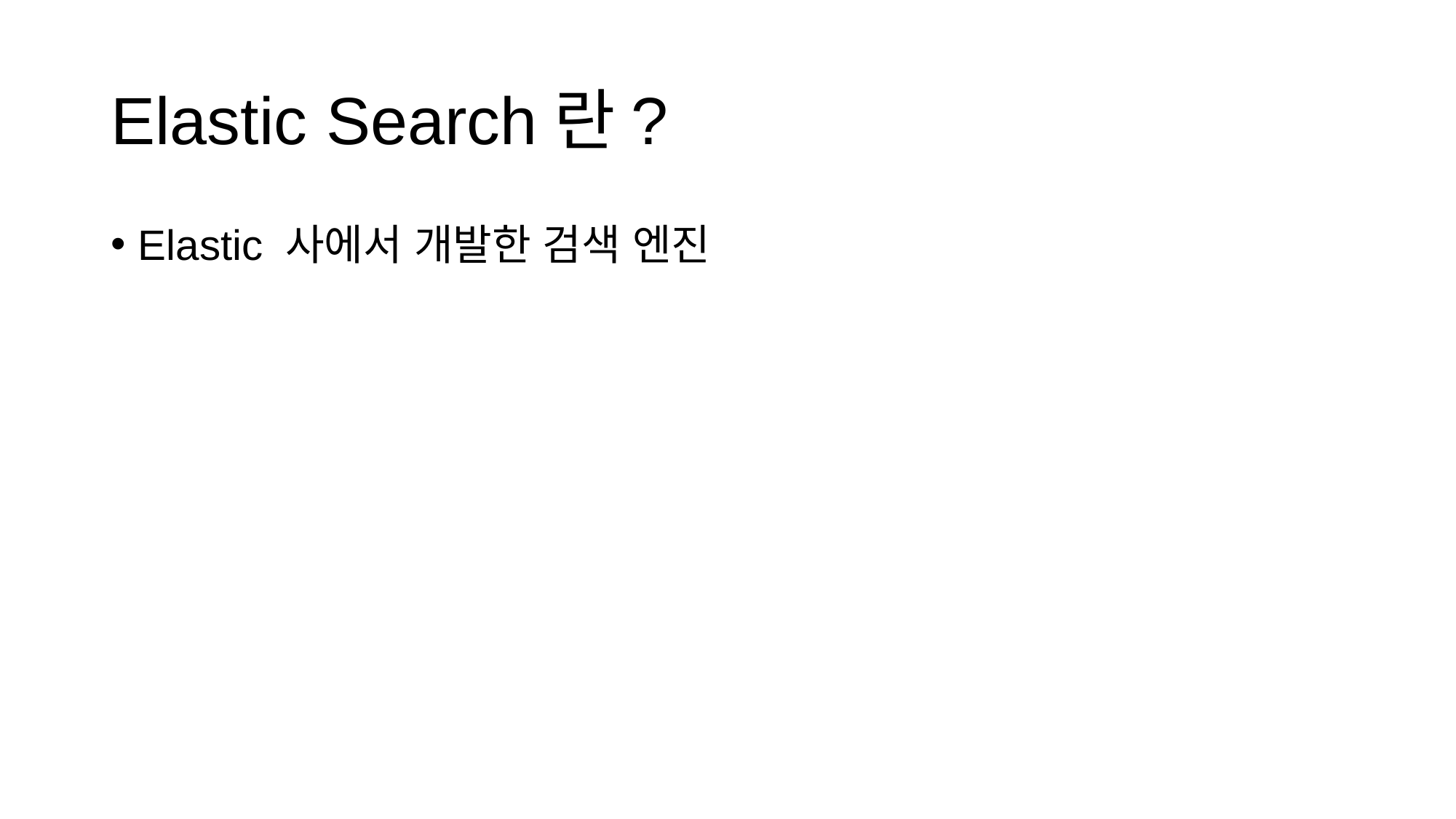

# Elastic Search란?
Elastic 사에서 개발한 검색 엔진